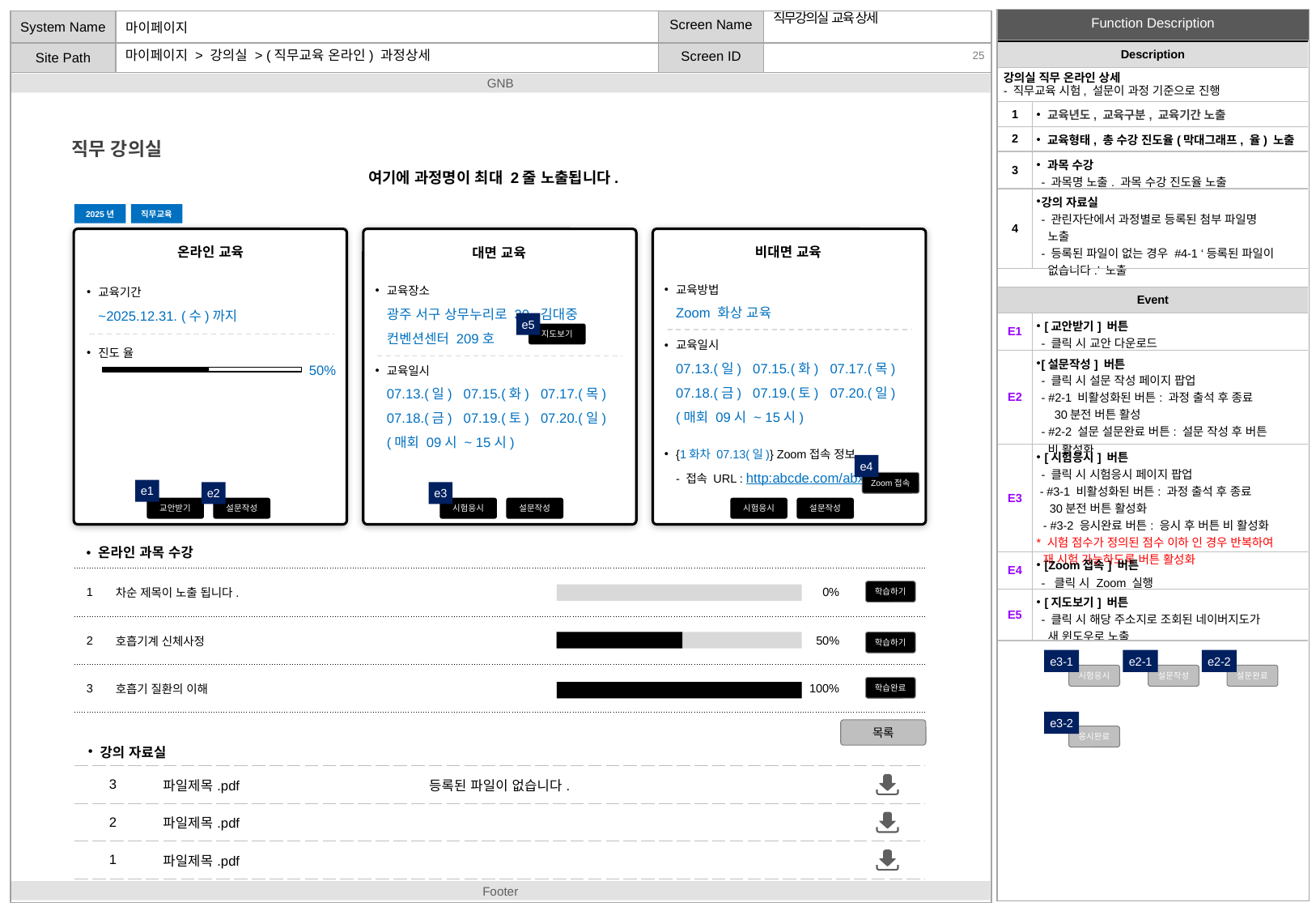

직무강의실 교육 상세
| Description |  |
| --- | --- |
| 강의실 직무 온라인 상세 - 직무교육 시험, 설문이 과정 기준으로 진행 |  |
| 1 | 교육년도, 교육구분, 교육기간 노출 |
| 2 | 교육형태, 총 수강 진도율(막대그래프, 율) 노출 |
| 3 | 과목 수강 - 과목명 노출. 과목 수강 진도율 노출 |
| 4 | 강의 자료실 - 관린자단에서 과정별로 등록된 첨부 파일명 노출 - 등록된 파일이 없는 경우 #4-1 ‘등록된 파일이 없습니다.’ 노출 |

# 마이페이지 > 강의실 > (직무교육 온라인) 과정상세
직무 강의실
여기에 과정명이 최대 2줄 노출됩니다.
2025년
직무교육

비대면 교육
온라인 교육
대면 교육
교육방법
Zoom 화상 교육
교육일시
07.13.(일)   07.15.(화)   07.17.(목)
07.18.(금)   07.19.(토)   07.20.(일)
(매회 09시 ~ 15시)
{1화차 07.13(일)} Zoom접속 정보
- 접속 URL : http:abcde.com/abxd
교육장소
광주 서구 상무누리로 30, 김대중
컨벤션센터 209호
교육일시
07.13.(일)   07.15.(화)   07.17.(목)
07.18.(금)   07.19.(토)   07.20.(일)
(매회 09시 ~ 15시)
교육기간
~2025.12.31. (수)까지

진도 율
| Event |  |
| --- | --- |
| E1 | [교안받기] 버튼 - 클릭 시 교안 다운로드 |
| E2 | [설문작성] 버튼 - 클릭 시 설문 작성 페이지 팝업 - #2-1 비활성화된 버튼: 과정 출석 후 종료 30분전 버튼 활성 - #2-2 설문 설문완료 버튼: 설문 작성 후 버튼 비 활성화 |
| E3 | [시험응시] 버튼 - 클릭 시 시험응시 페이지 팝업 - #3-1 비활성화된 버튼: 과정 출석 후 종료 30분전 버튼 활성화 - #3-2 응시완료 버튼: 응시 후 버튼 비 활성화 \* 시험 점수가 정의된 점수 이하 인 경우 반복하여 재 시험 가능하도록 버튼 활성화 |
| E4 | [Zoom접속] 버튼 - 클릭 시 Zoom 실행 |
| E5 | [지도보기] 버튼 - 클릭 시 해당 주소지로 조회된 네이버지도가 새 윈도우로 노출 |
e5
지도보기
50%

e4
Zoom접속
e1
e2
e3
시험응시
설문작성
교안받기
설문작성
시험응시
설문작성
온라인 과목 수강
| 1 | 차순 제목이 노출 됩니다. | 0% |  |
| --- | --- | --- | --- |
| 2 | 호흡기계 신체사정 | 50% |  |
| 3 | 호흡기 질환의 이해 | 100% |  |
학습하기

학습하기
e3-1
e2-1
e2-2
시험응시
설문작성
설문완료
학습완료
e3-2
목록
응시완료
강의 자료실
| 등록된 파일이 없습니다. |
| --- |
| 3 | 파일제목.pdf |  |
| --- | --- | --- |
| 2 | 파일제목.pdf |  |
| 1 | 파일제목.pdf |  |